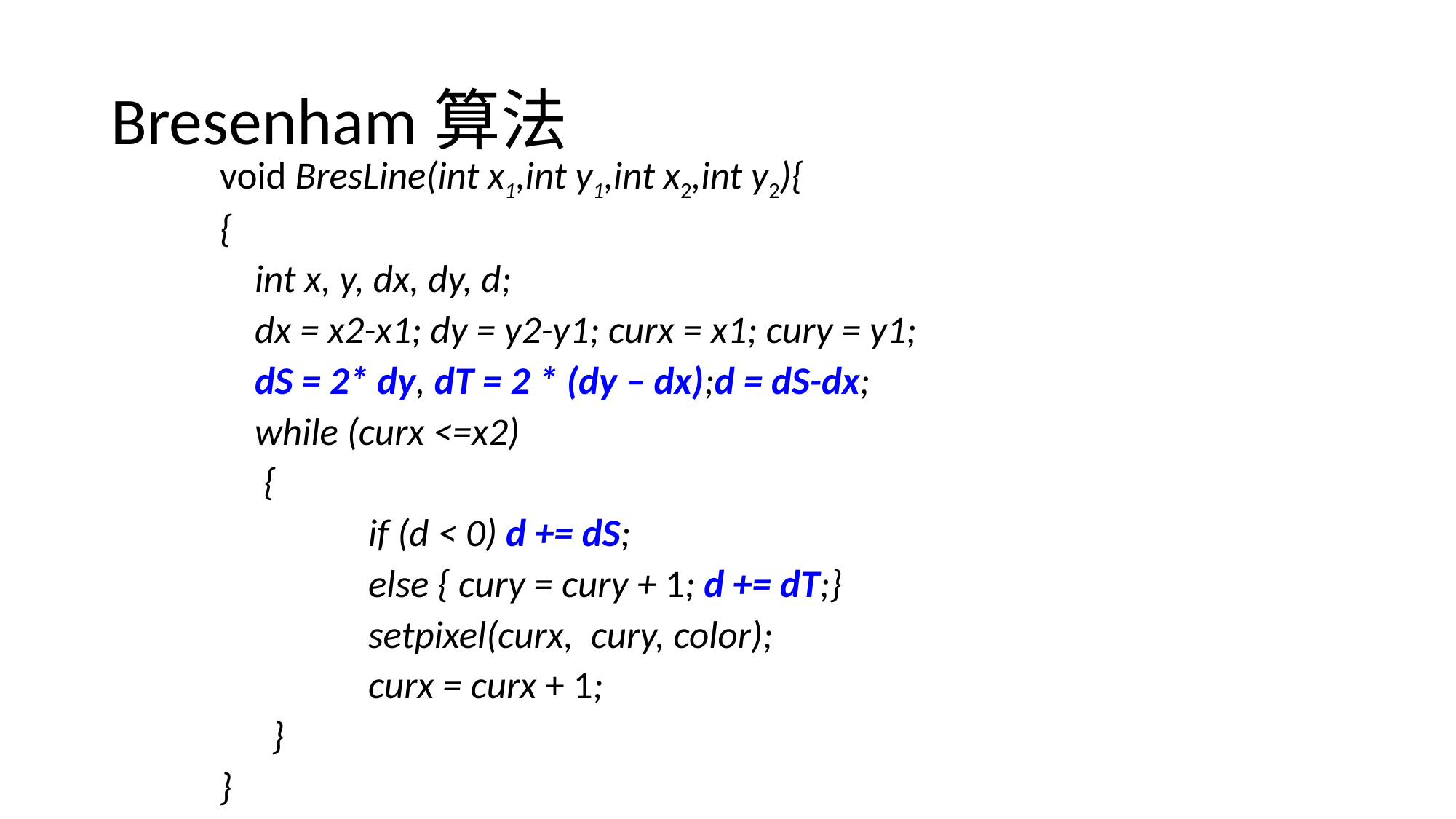

# Bresenham算法
void BresLine(int x1,int y1,int x2,int y2){
{
    int x, y, dx, dy, d;
    dx = x2-x1; dy = y2-y1; curx = x1; cury = y1;
    dS = 2* dy, dT = 2 * (dy – dx);d = dS-dx;
    while (curx <=x2)
     {
                 if (d < 0) d += dS;
                 else { cury = cury + 1; d += dT;}
                 setpixel(curx,  cury, color);
                 curx = curx + 1;
      }
}